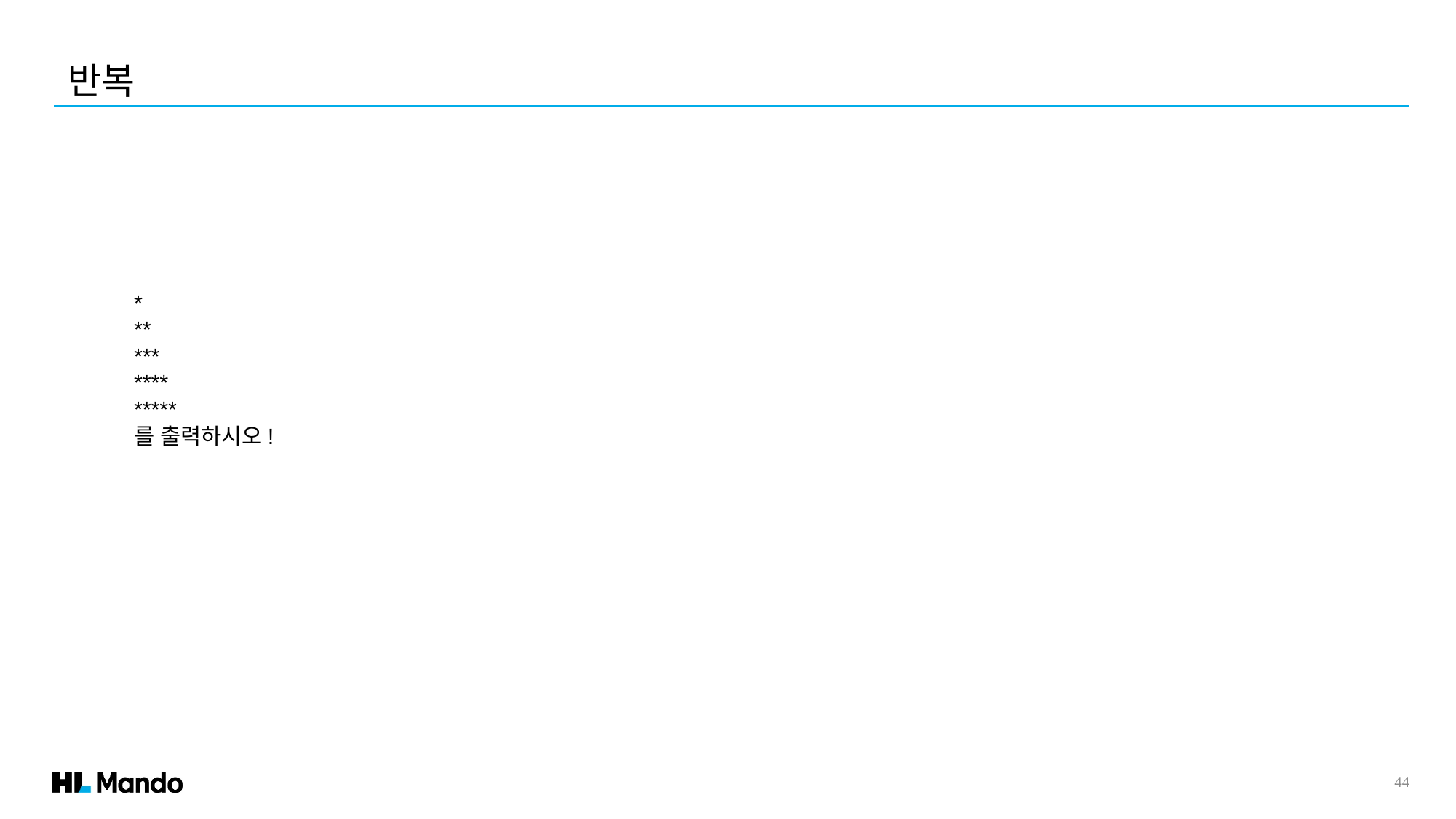

반복
*
**
***
****
*****
를 출력하시오!
44